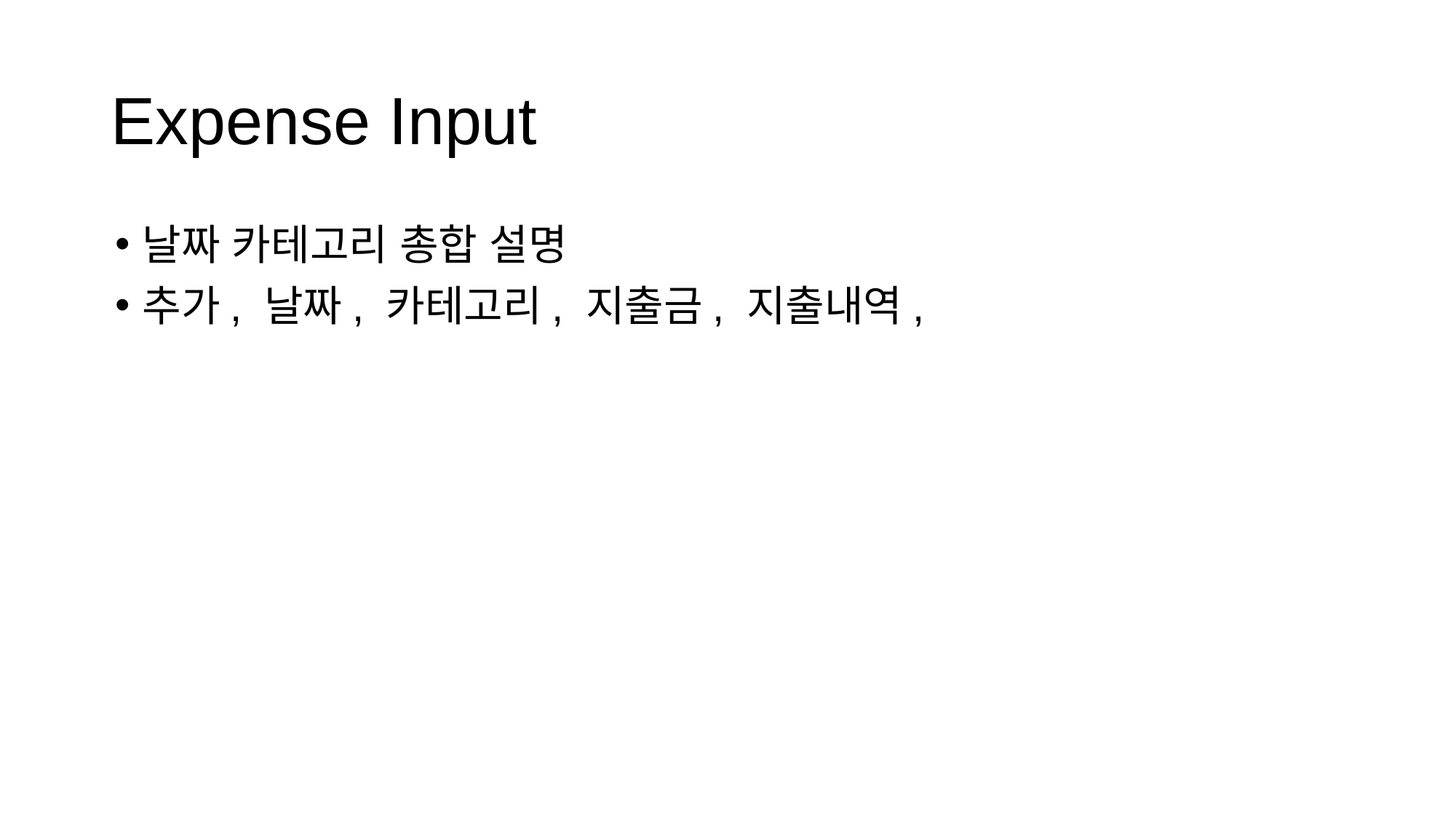

# Expense Input
날짜 카테고리 총합 설명
추가, 날짜, 카테고리, 지출금, 지출내역,